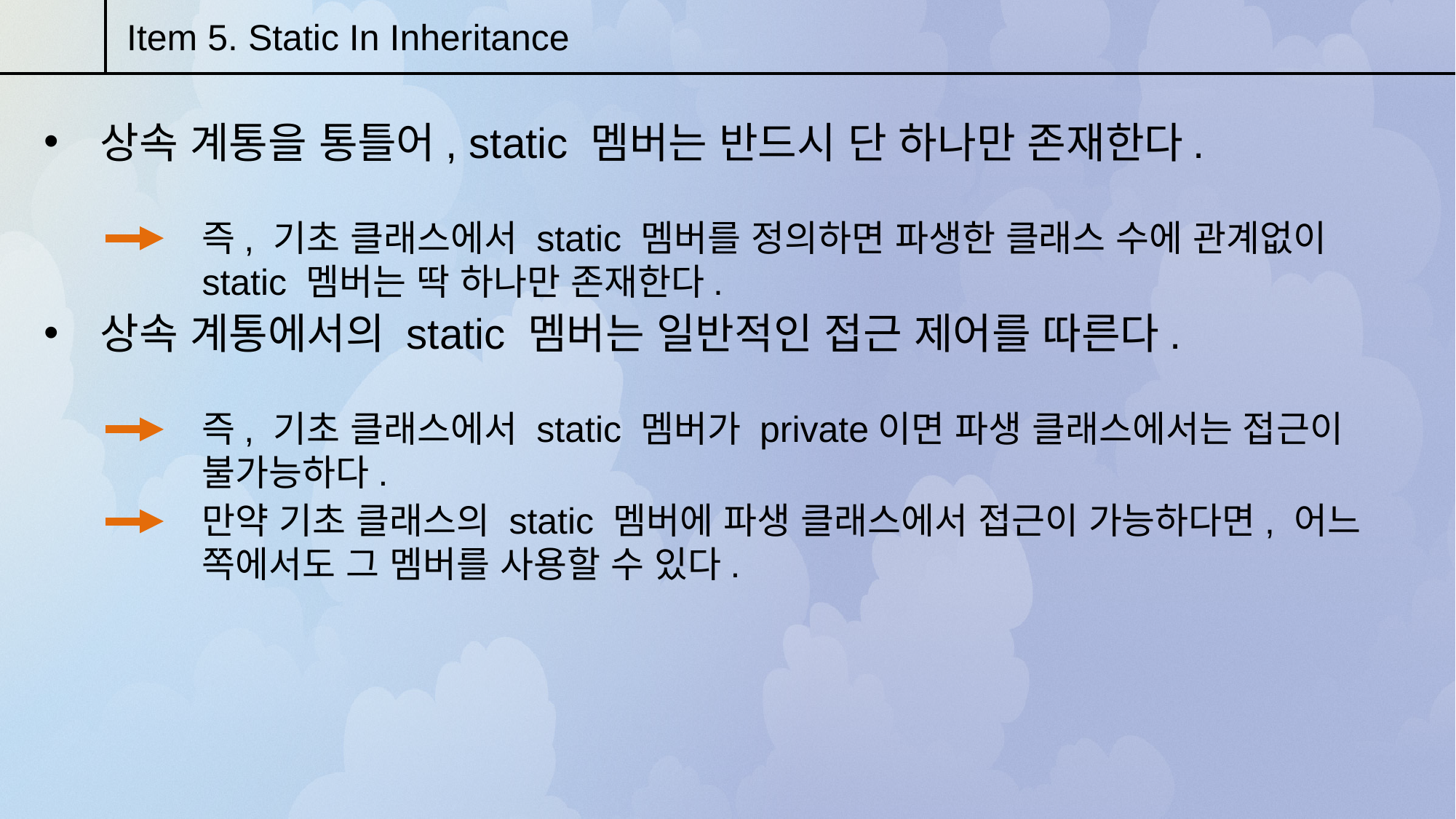

Item 5. Static In Inheritance
 상속 계통을 통틀어, static 멤버는 반드시 단 하나만 존재한다.
즉, 기초 클래스에서 static 멤버를 정의하면 파생한 클래스 수에 관계없이 static 멤버는 딱 하나만 존재한다.
 상속 계통에서의 static 멤버는 일반적인 접근 제어를 따른다.
즉, 기초 클래스에서 static 멤버가 private이면 파생 클래스에서는 접근이 불가능하다.
만약 기초 클래스의 static 멤버에 파생 클래스에서 접근이 가능하다면, 어느 쪽에서도 그 멤버를 사용할 수 있다.